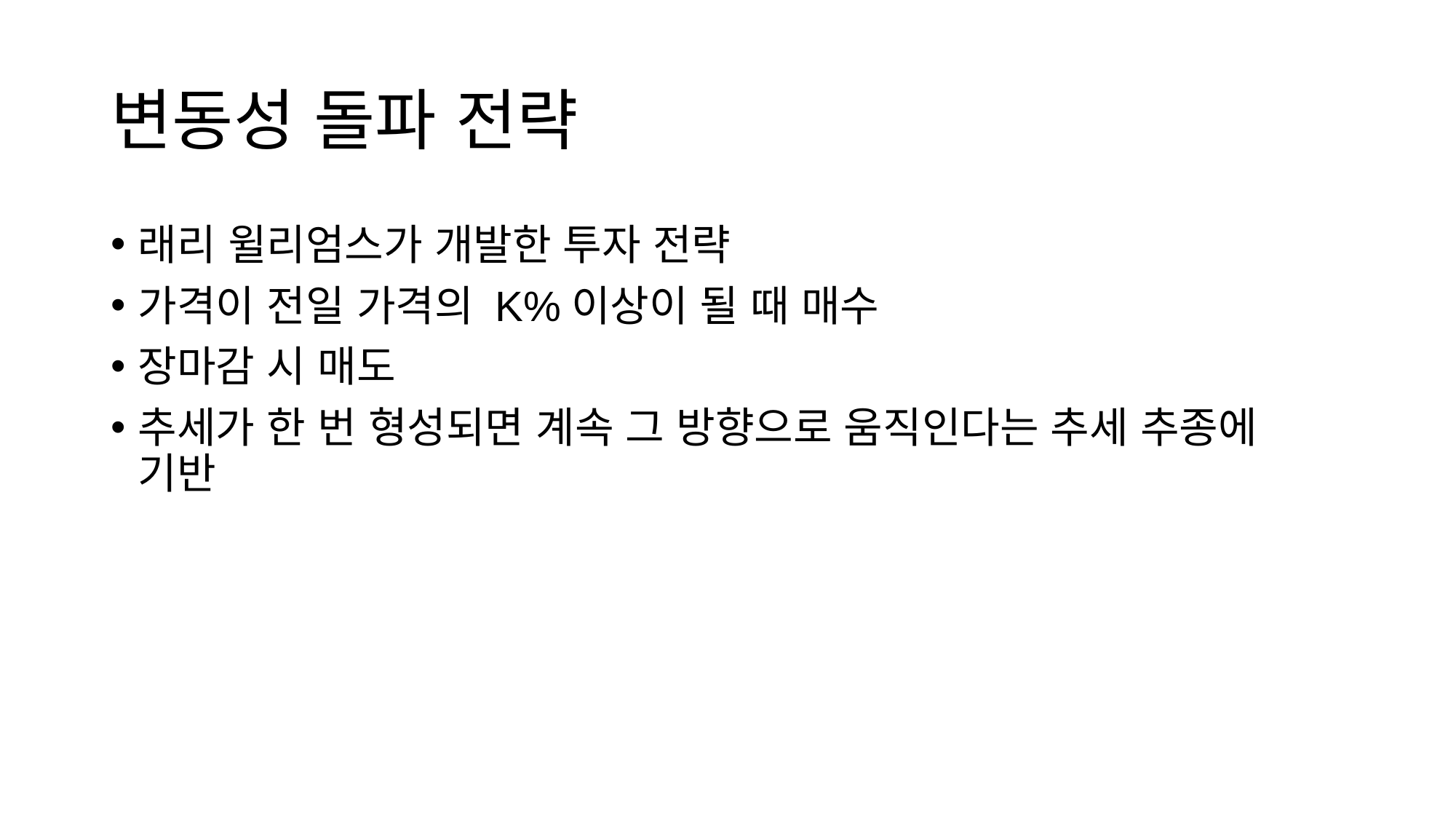

# 변동성 돌파 전략
래리 윌리엄스가 개발한 투자 전략
가격이 전일 가격의 K%이상이 될 때 매수
장마감 시 매도
추세가 한 번 형성되면 계속 그 방향으로 움직인다는 추세 추종에 기반